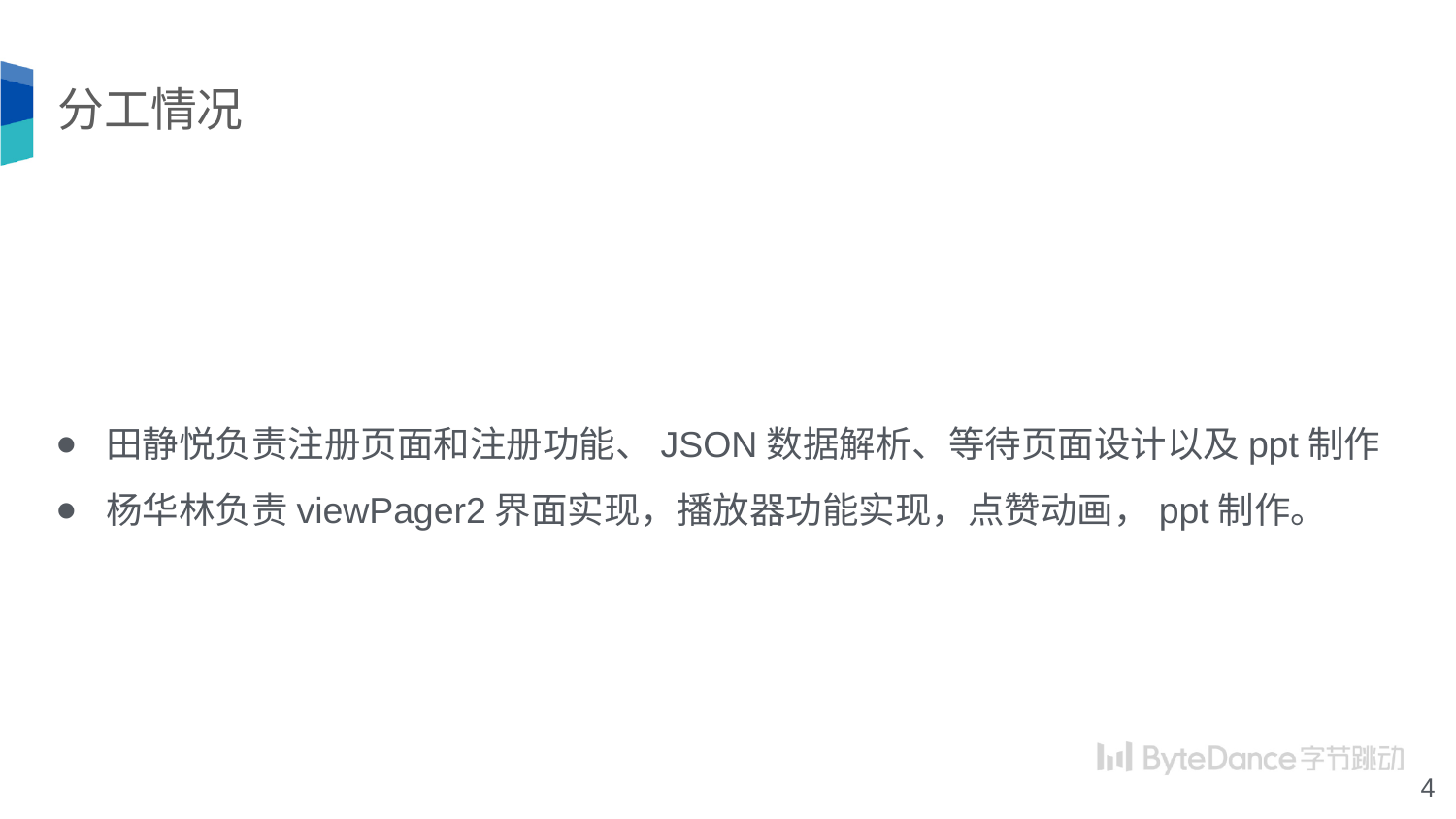

# 分工情况
田静悦负责注册页面和注册功能、JSON数据解析、等待页面设计以及ppt制作
杨华林负责viewPager2界面实现，播放器功能实现，点赞动画，ppt制作。
4